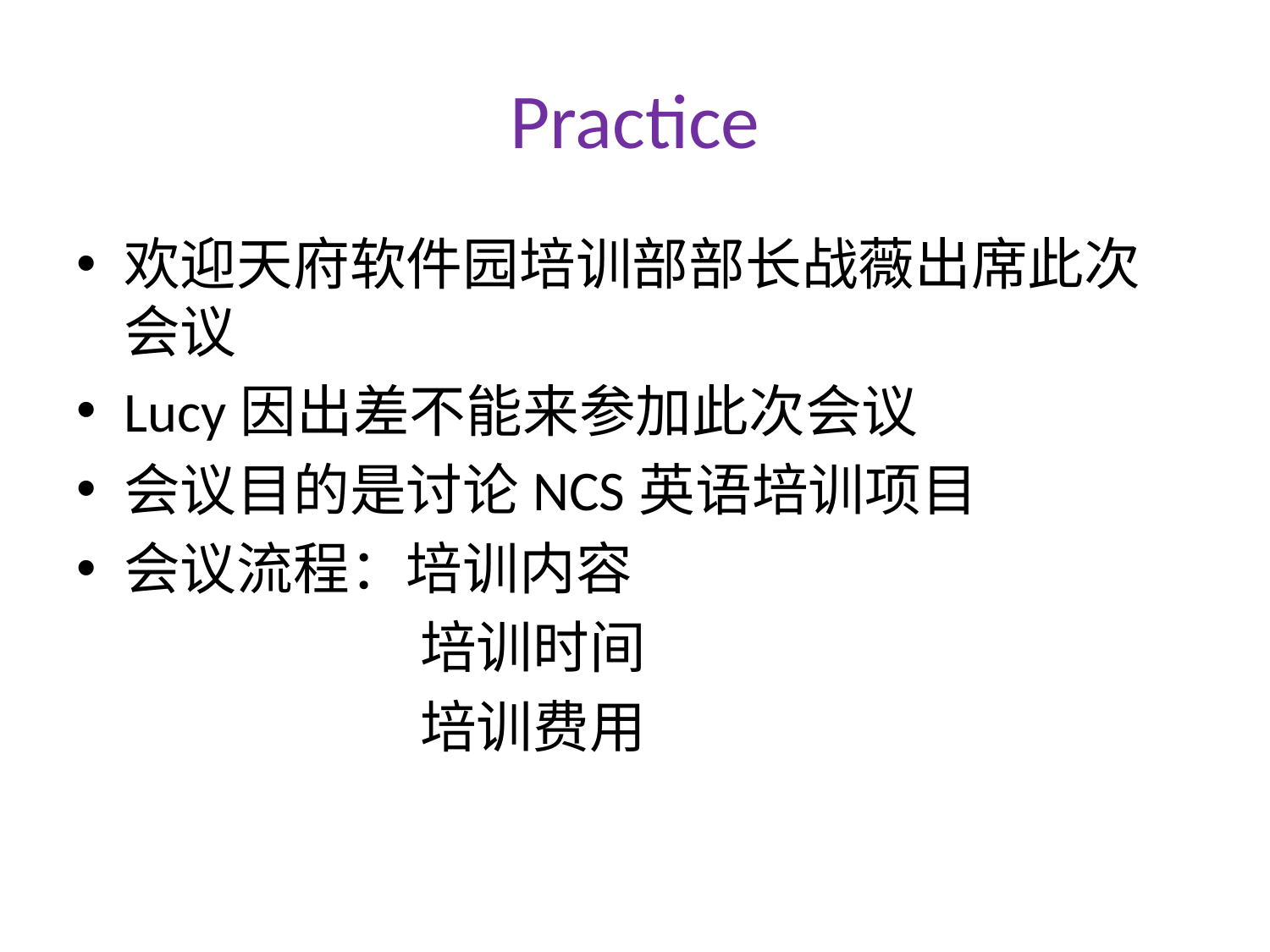

# Practice
欢迎天府软件园培训部部长战薇出席此次会议
Lucy因出差不能来参加此次会议
会议目的是讨论NCS英语培训项目
会议流程：培训内容
                          培训时间
                          培训费用